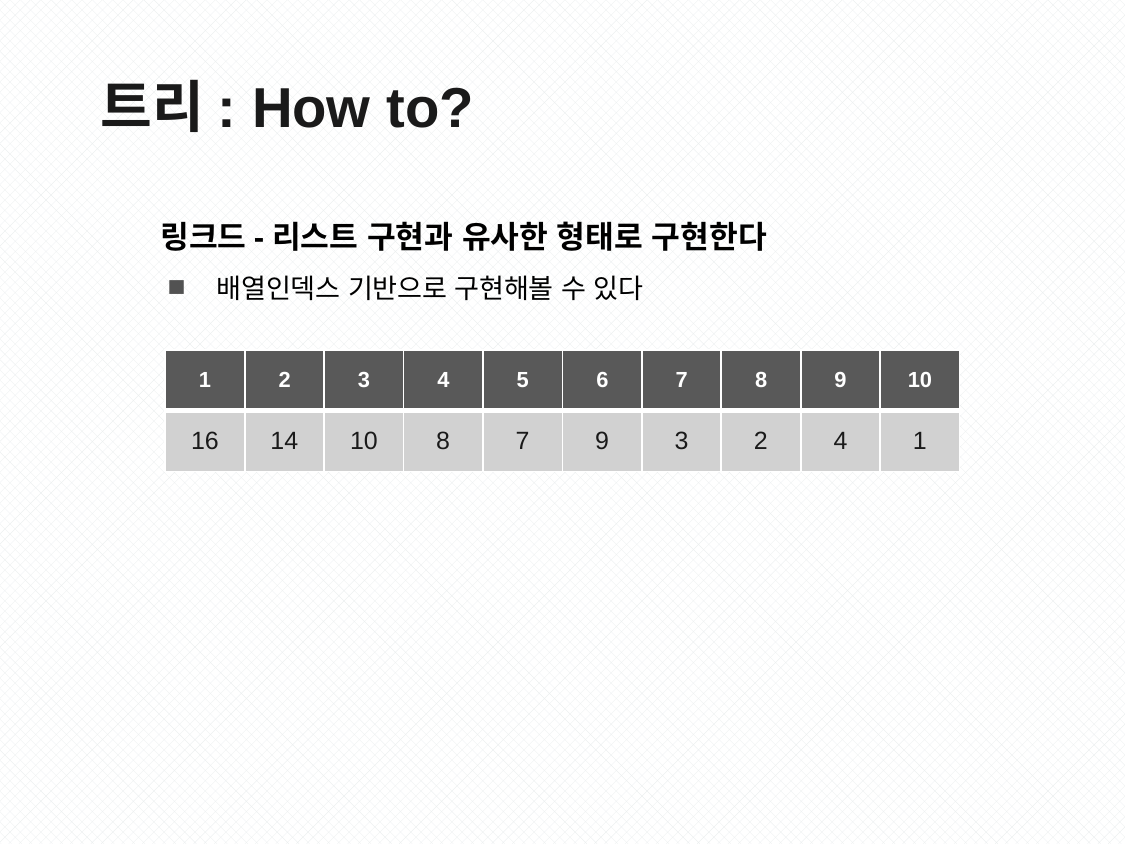

트리: How to?
링크드-리스트 구현과 유사한 형태로 구현한다
배열인덱스 기반으로 구현해볼 수 있다

| 1 | 2 | 3 | 4 | 5 | 6 | 7 | 8 | 9 | 10 |
| --- | --- | --- | --- | --- | --- | --- | --- | --- | --- |
| 16 | 14 | 10 | 8 | 7 | 9 | 3 | 2 | 4 | 1 |